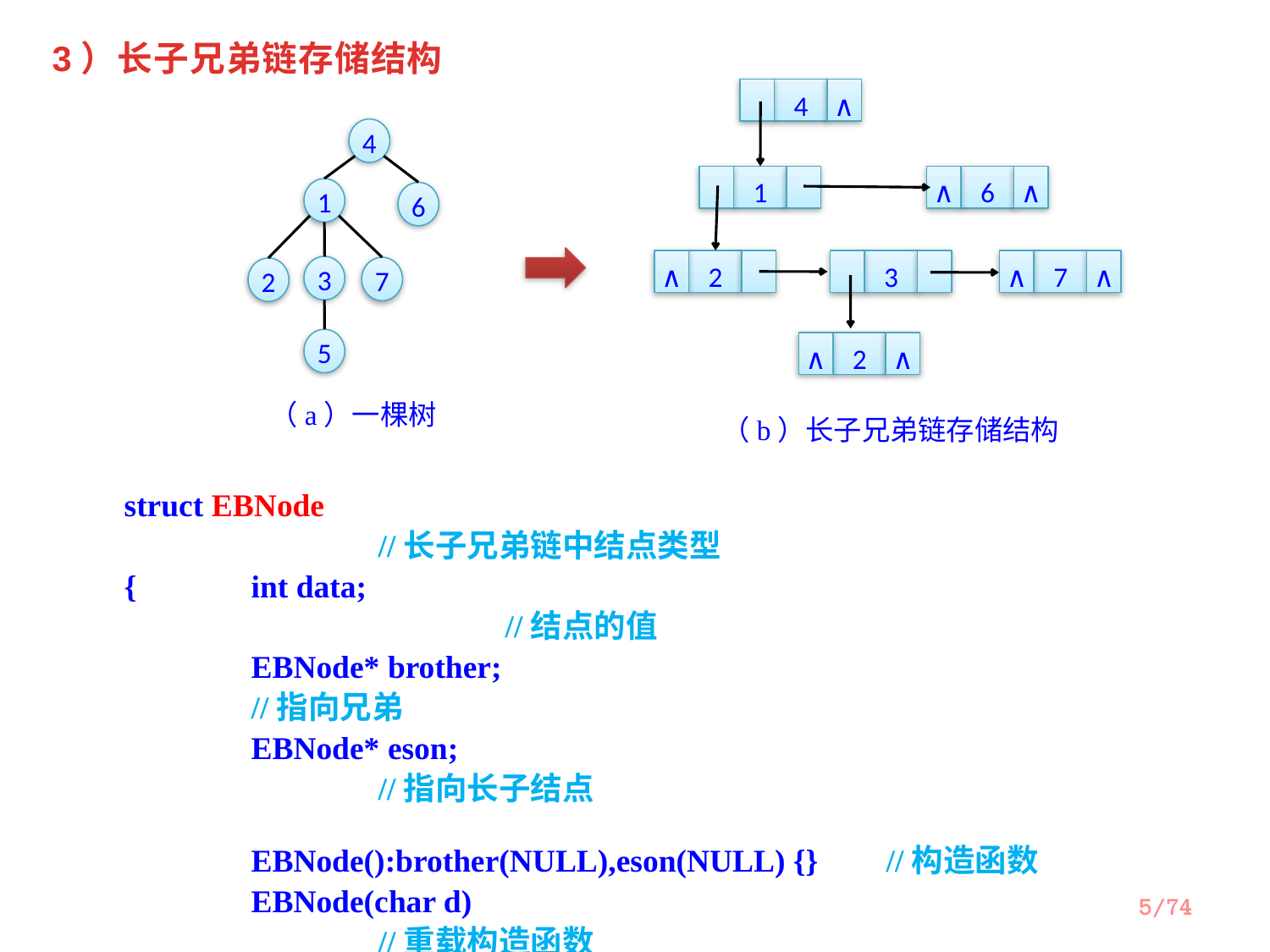

3）长子兄弟链存储结构

4
∧

1

∧
6
∧

∧
2

3

∧
7
∧

∧
2
∧
（b）长子兄弟链存储结构
4

1
6

3
7
2

5
（a）一棵树

struct EBNode									//长子兄弟链中结点类型
{   	int data; 										//结点的值
    	EBNode* brother;							//指向兄弟
    	EBNode* eson; 								//指向长子结点
    	EBNode():brother(NULL),eson(NULL) {} 	//构造函数
    	EBNode(char d) 								//重载构造函数
    	{	data=d;
         	brother=eson=NULL;
    	}
};
5/74